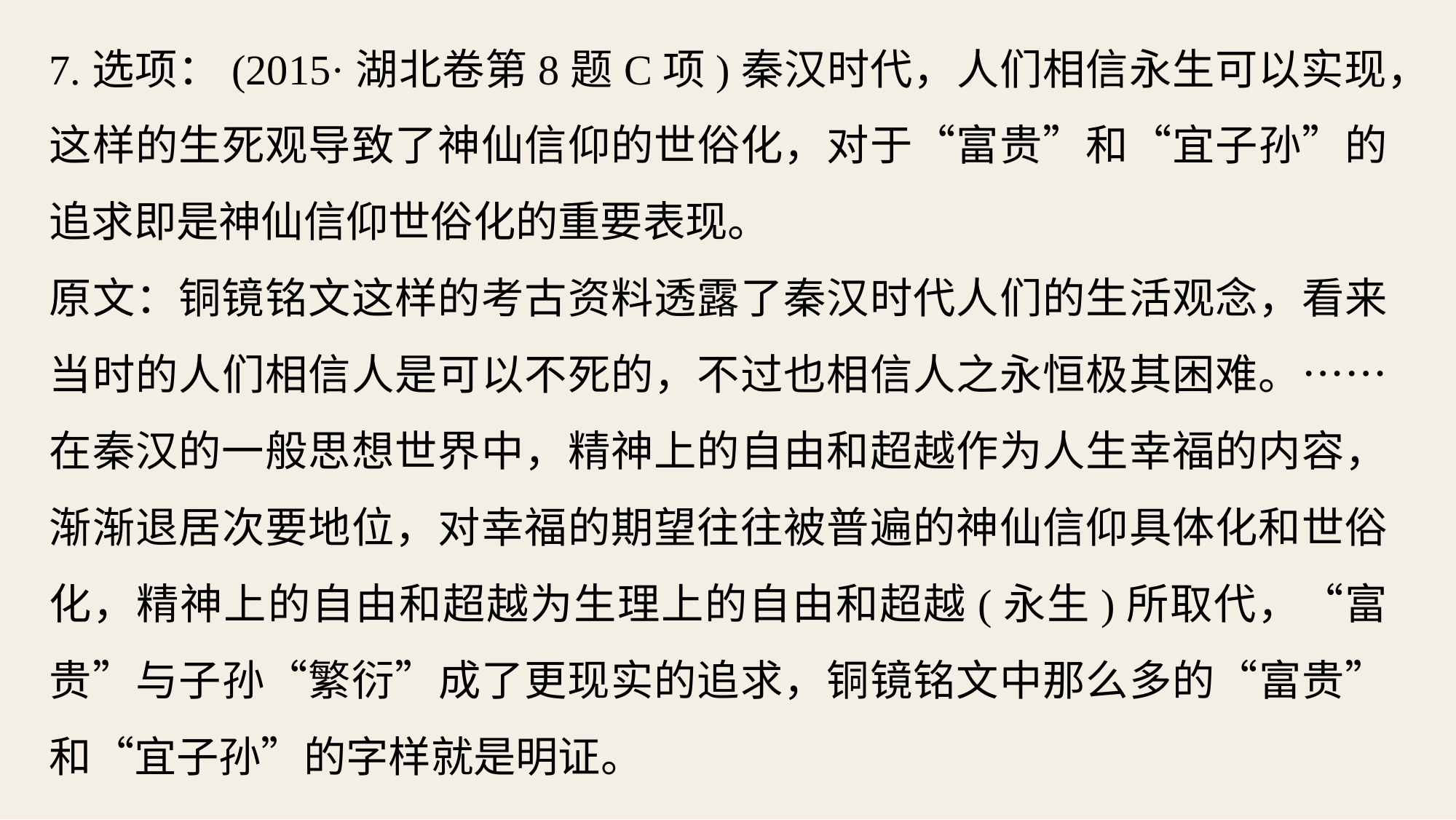

7.选项：(2015·湖北卷第8题C项)秦汉时代，人们相信永生可以实现，这样的生死观导致了神仙信仰的世俗化，对于“富贵”和“宜子孙”的追求即是神仙信仰世俗化的重要表现。
原文：铜镜铭文这样的考古资料透露了秦汉时代人们的生活观念，看来当时的人们相信人是可以不死的，不过也相信人之永恒极其困难。……在秦汉的一般思想世界中，精神上的自由和超越作为人生幸福的内容，渐渐退居次要地位，对幸福的期望往往被普遍的神仙信仰具体化和世俗化，精神上的自由和超越为生理上的自由和超越(永生)所取代，“富贵”与子孙“繁衍”成了更现实的追求，铜镜铭文中那么多的“富贵”和“宜子孙”的字样就是明证。